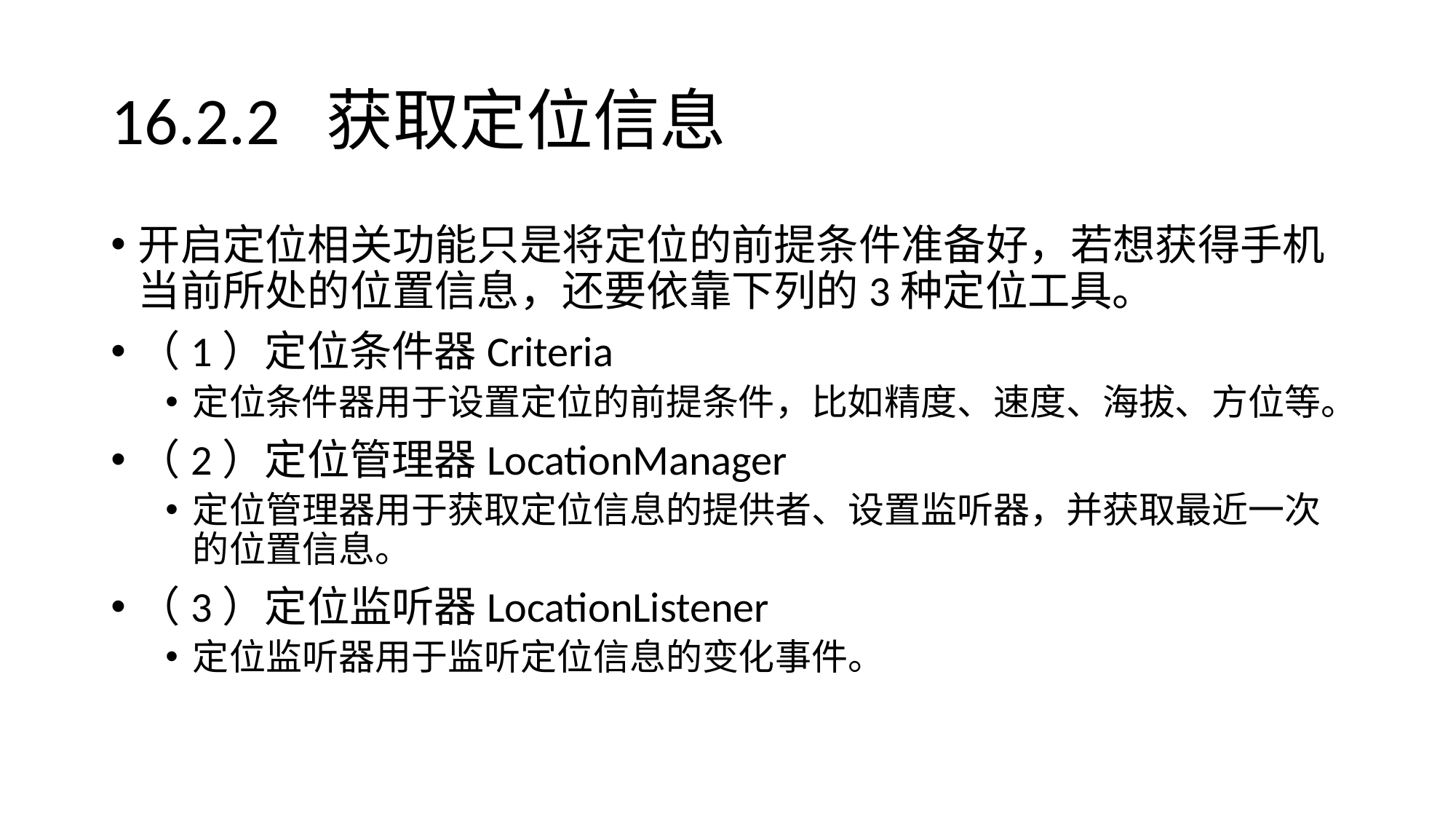

# 16.2.2  获取定位信息
开启定位相关功能只是将定位的前提条件准备好，若想获得手机当前所处的位置信息，还要依靠下列的3种定位工具。
（1）定位条件器Criteria
定位条件器用于设置定位的前提条件，比如精度、速度、海拔、方位等。
（2）定位管理器LocationManager
定位管理器用于获取定位信息的提供者、设置监听器，并获取最近一次的位置信息。
（3）定位监听器LocationListener
定位监听器用于监听定位信息的变化事件。